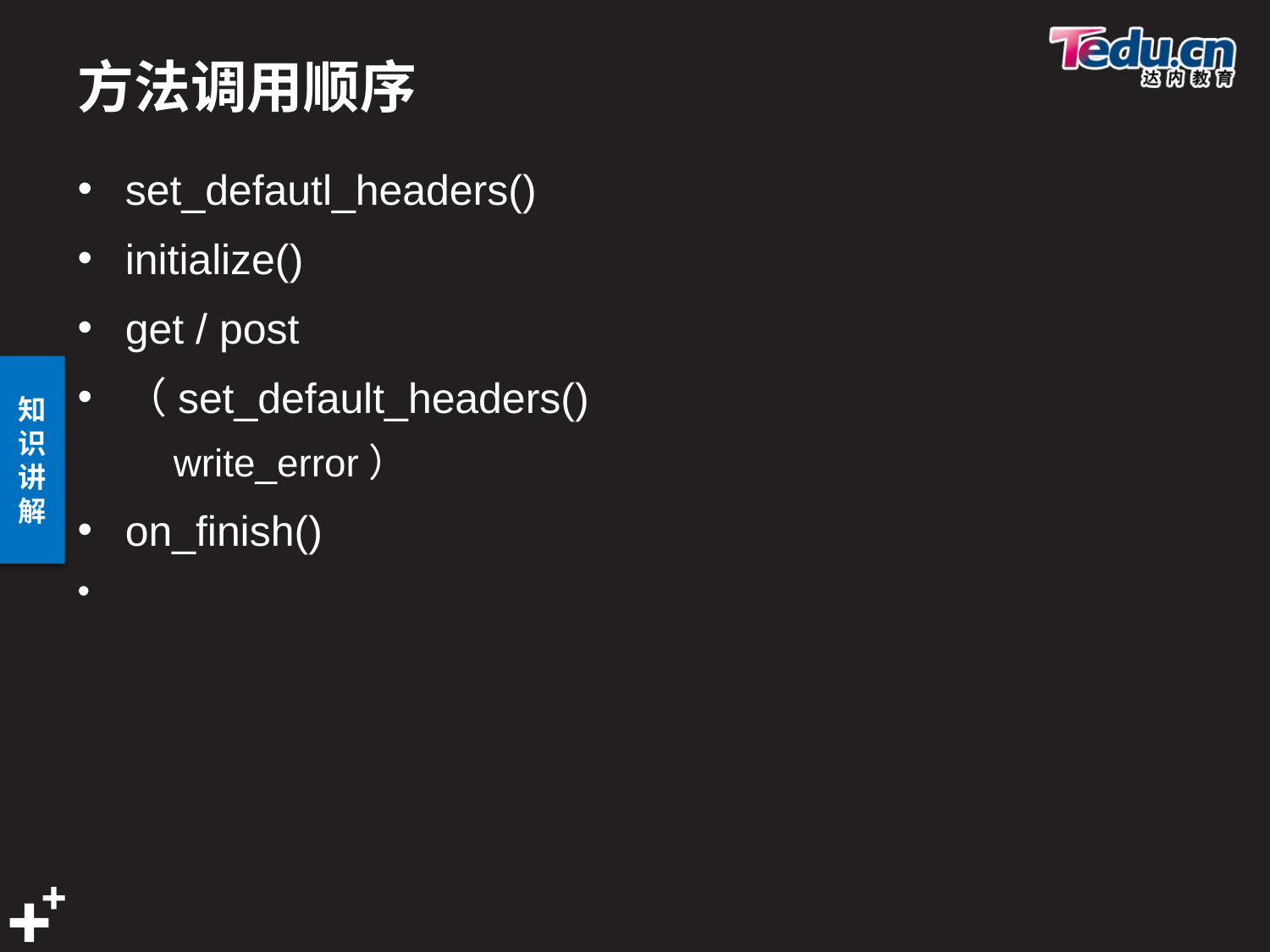

# 方法调用顺序
set_defautl_headers()
initialize()
get / post
（set_default_headers()
   write_error）
on_finish()